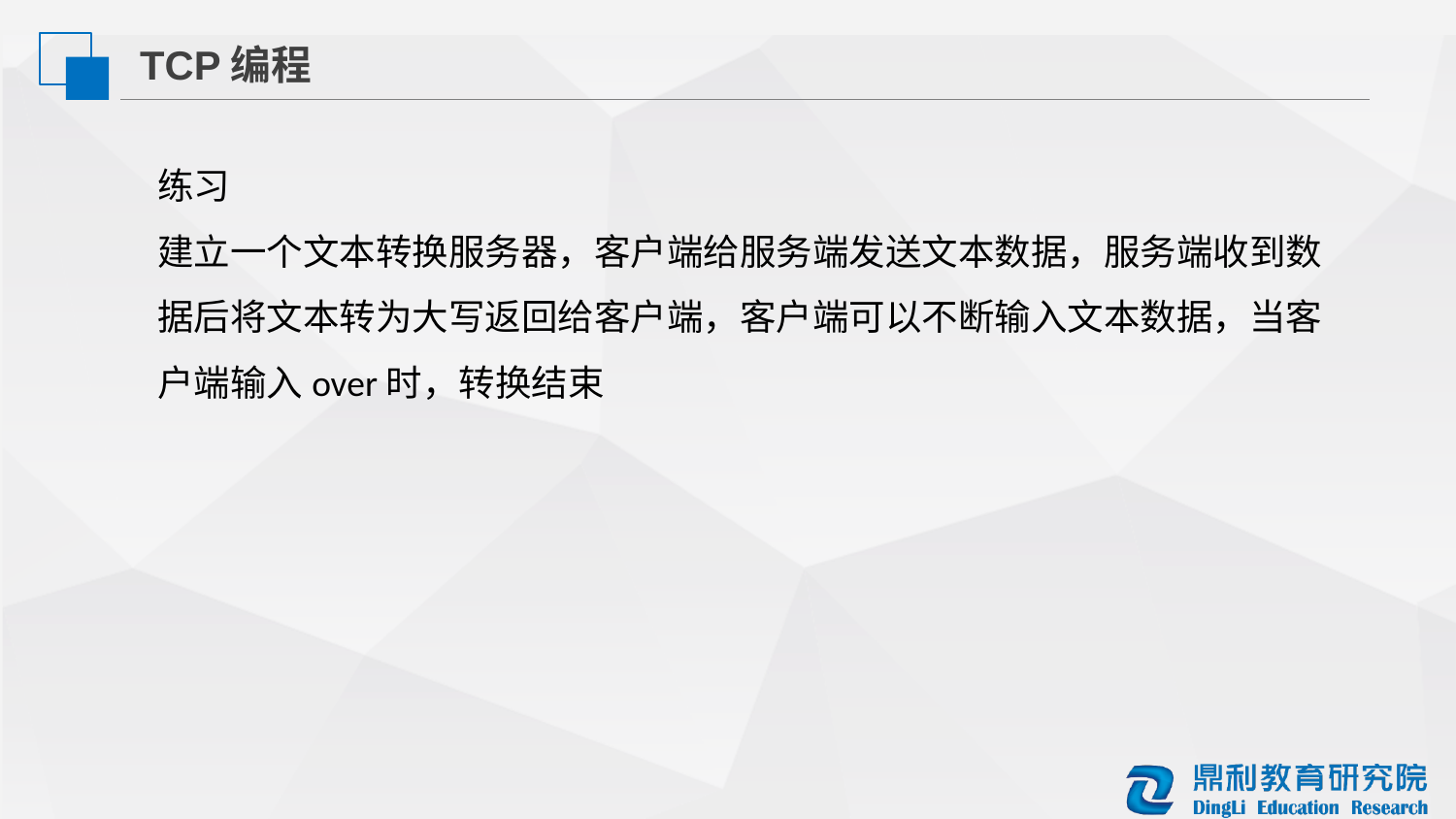

TCP编程
练习
建立一个文本转换服务器，客户端给服务端发送文本数据，服务端收到数据后将文本转为大写返回给客户端，客户端可以不断输入文本数据，当客户端输入over时，转换结束